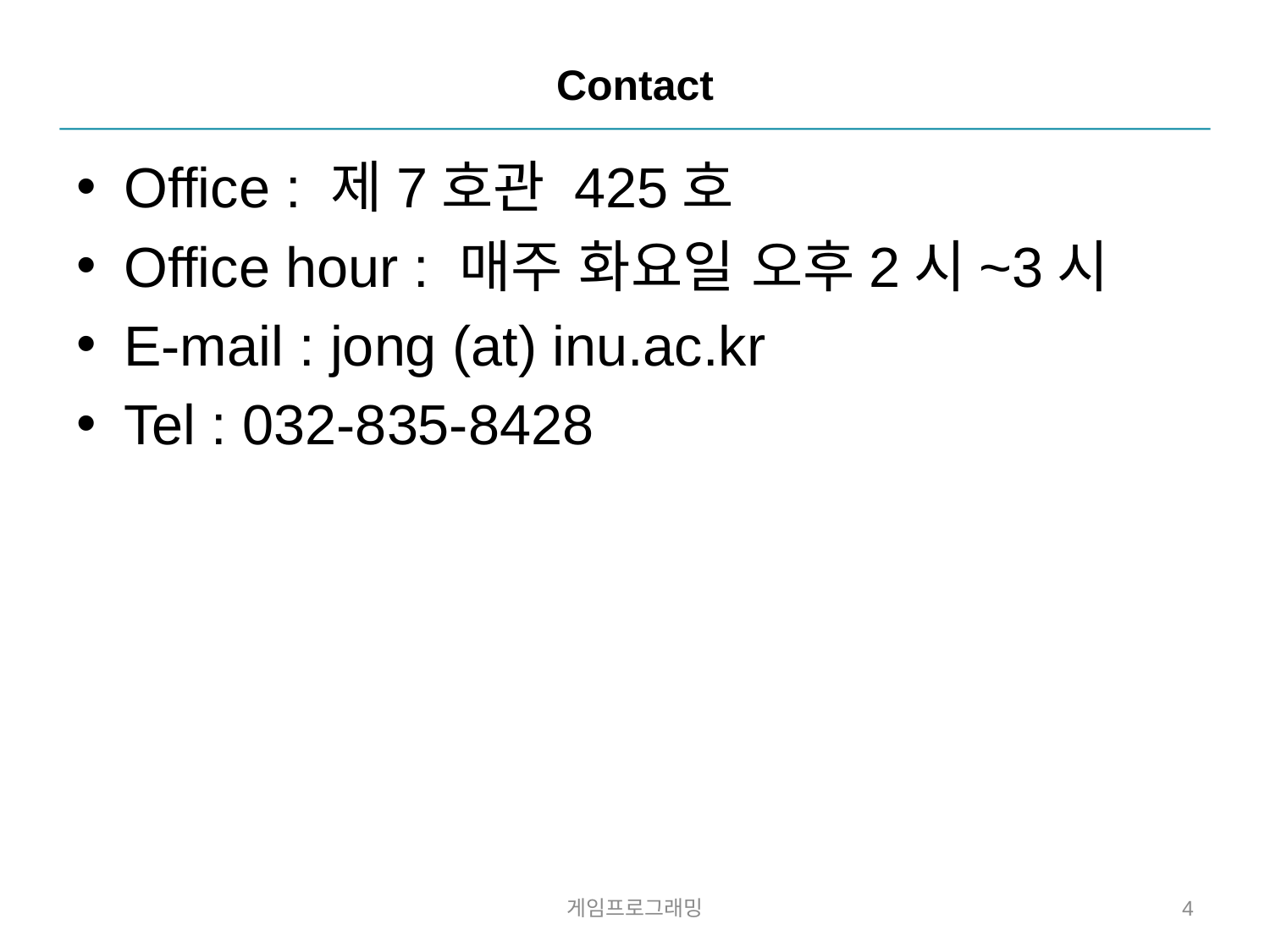

# Contact
Office : 제7호관 425호
Office hour : 매주 화요일 오후2시~3시
E-mail : jong (at) inu.ac.kr
Tel : 032-835-8428

게임프로그래밍
4